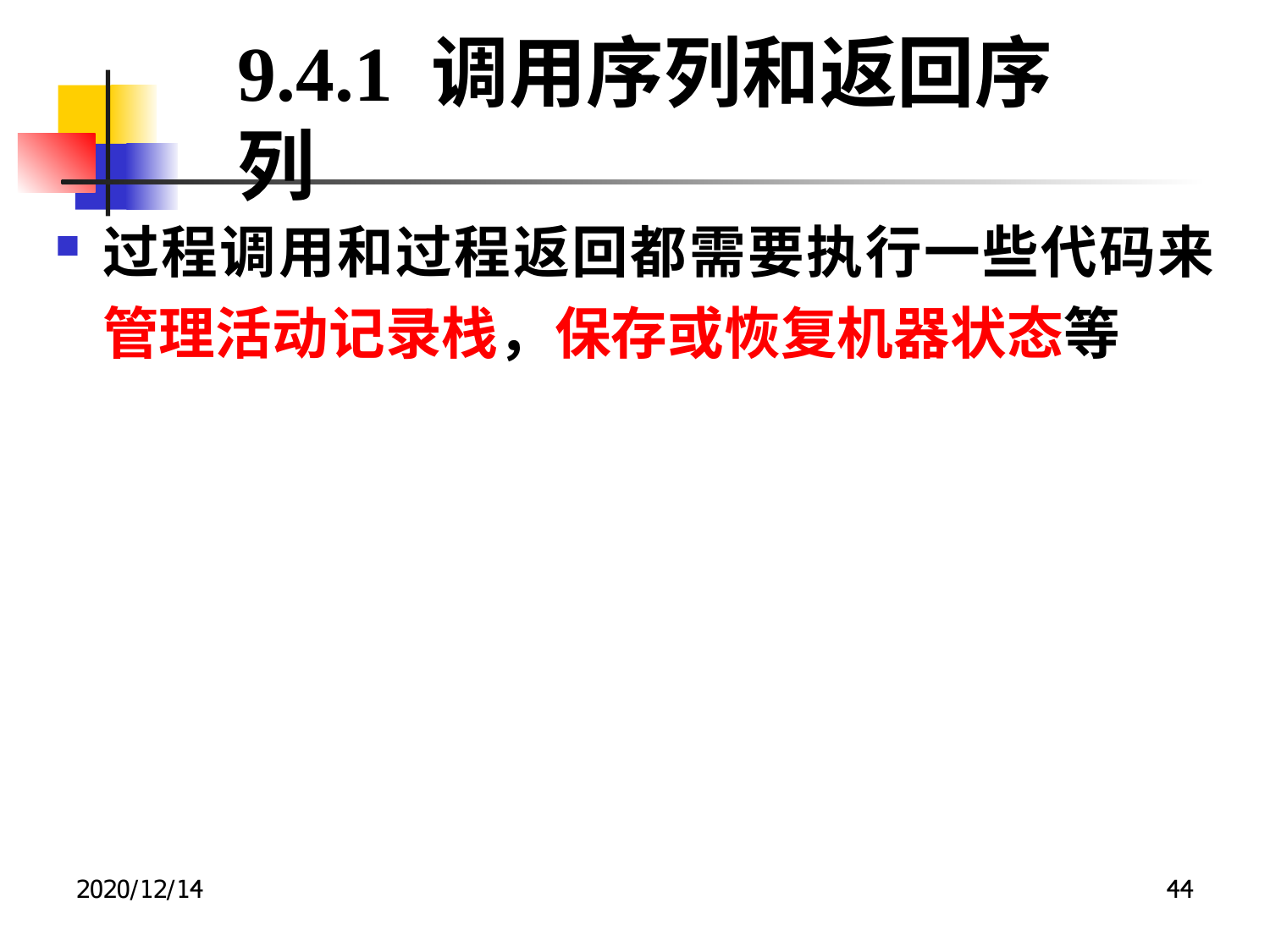

9.4.1 调用序列和返回序列
过程调用和过程返回都需要执行一些代码来管理活动记录栈，保存或恢复机器状态等
2020/12/14
44